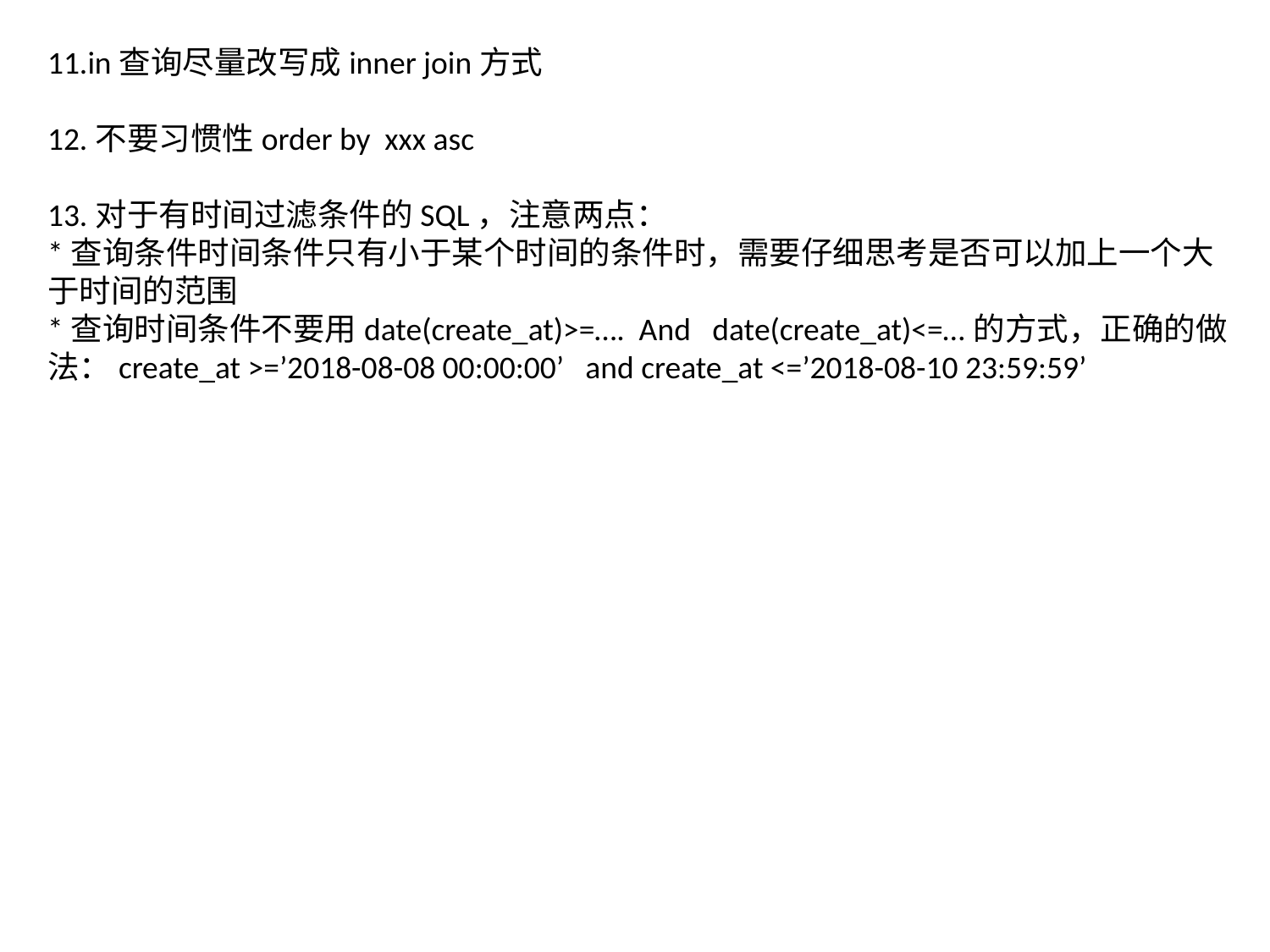

11.in查询尽量改写成inner join方式

12.不要习惯性order by  xxx asc

13.对于有时间过滤条件的SQL，注意两点：
*查询条件时间条件只有小于某个时间的条件时，需要仔细思考是否可以加上一个大于时间的范围
*查询时间条件不要用date(create_at)>=….  And   date(create_at)<=…的方式，正确的做法：create_at >=’2018-08-08 00:00:00’   and create_at <=’2018-08-10 23:59:59’